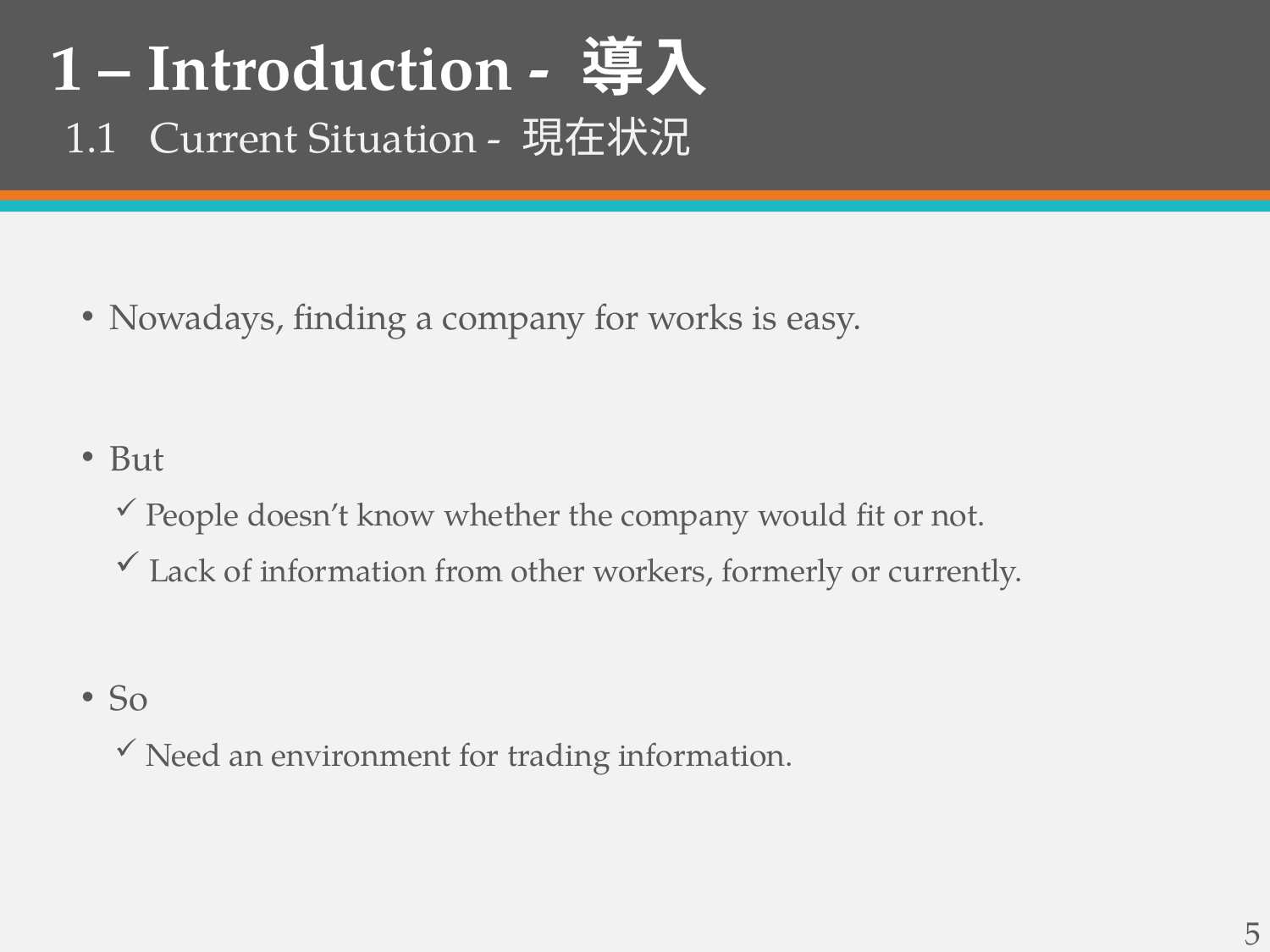

1 – Introduction - 導入
1.1   Current Situation - 現在状況
Nowadays, finding a company for works is easy.

But
 People doesn’t know whether the company would fit or not.
 Lack of information from other workers, formerly or currently.

So
 Need an environment for trading information.
5